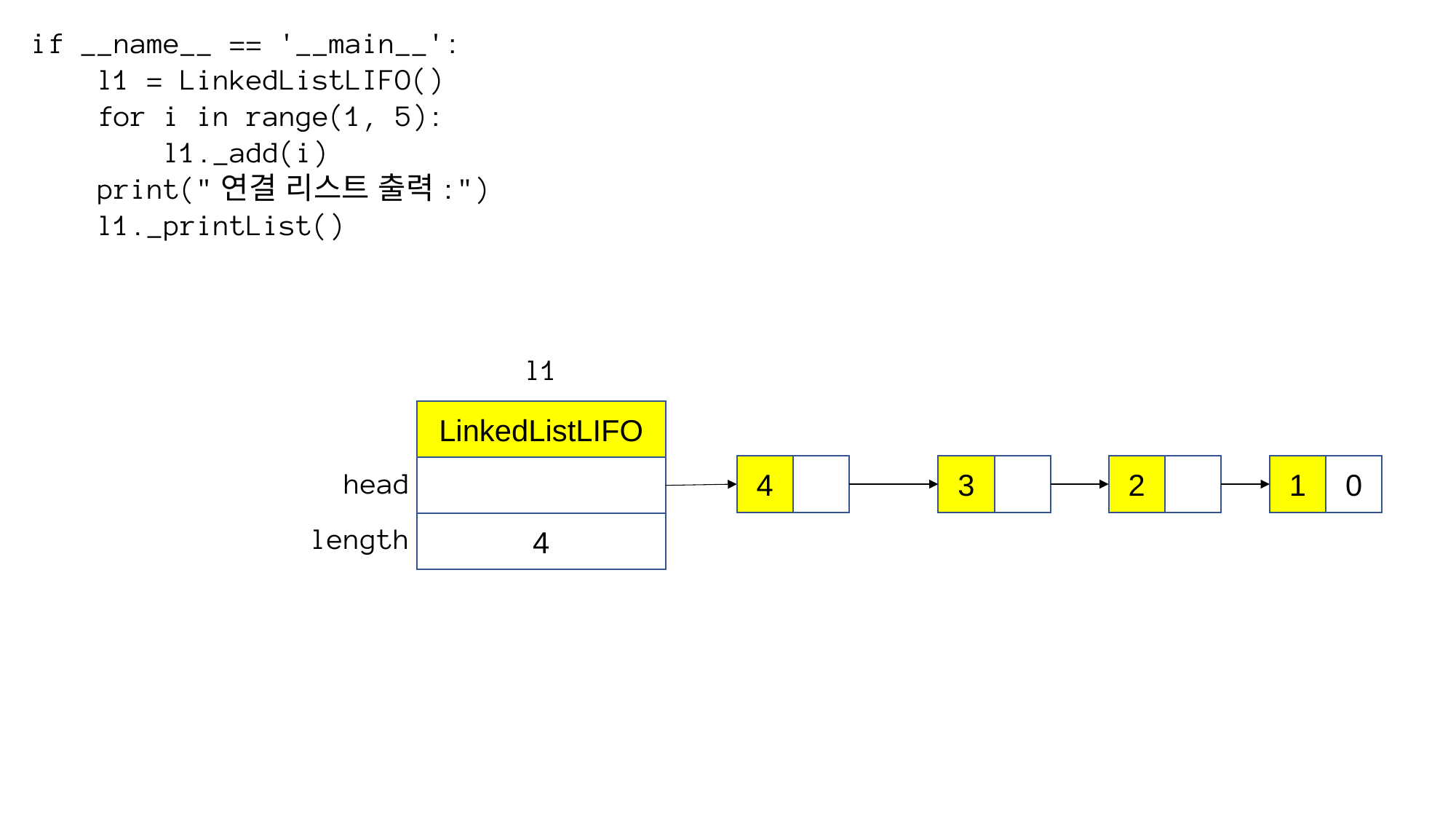

if __name__ == '__main__':
    l1 = LinkedListLIFO()
    for i in range(1, 5):
        l1._add(i)
    print("연결 리스트 출력:")
    l1._printList()
l1
LinkedListLIFO
4

3

2

1
0

head
length
4